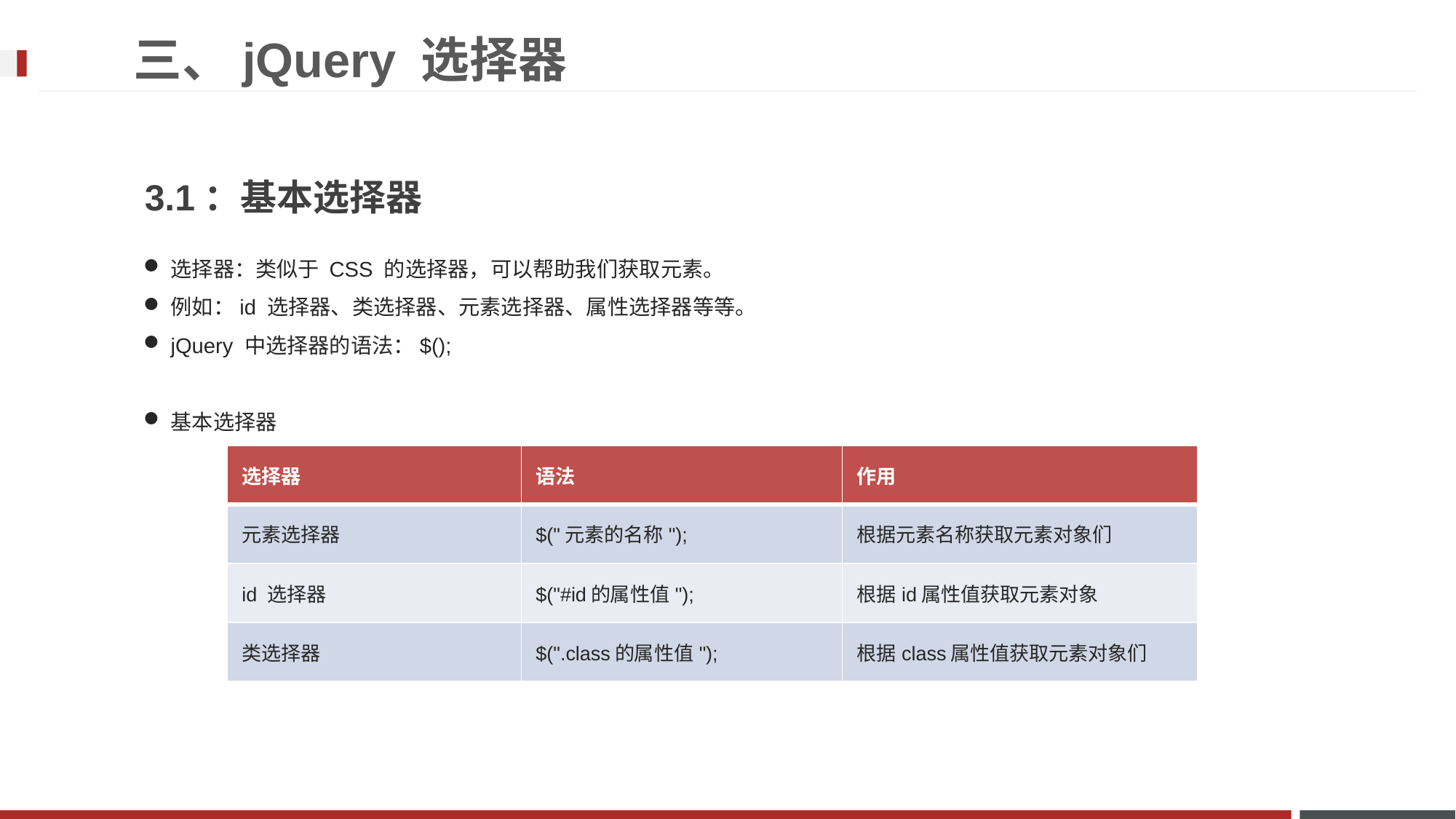

三、jQuery 选择器
3.1：基本选择器
选择器：类似于 CSS 的选择器，可以帮助我们获取元素。
例如：id 选择器、类选择器、元素选择器、属性选择器等等。
jQuery 中选择器的语法：$();

基本选择器
| 选择器 | 语法 | 作用 |
| --- | --- | --- |
| 元素选择器 | $("元素的名称"); | 根据元素名称获取元素对象们 |
| id 选择器 | $("#id的属性值"); | 根据id属性值获取元素对象 |
| 类选择器 | $(".class的属性值"); | 根据class属性值获取元素对象们 |